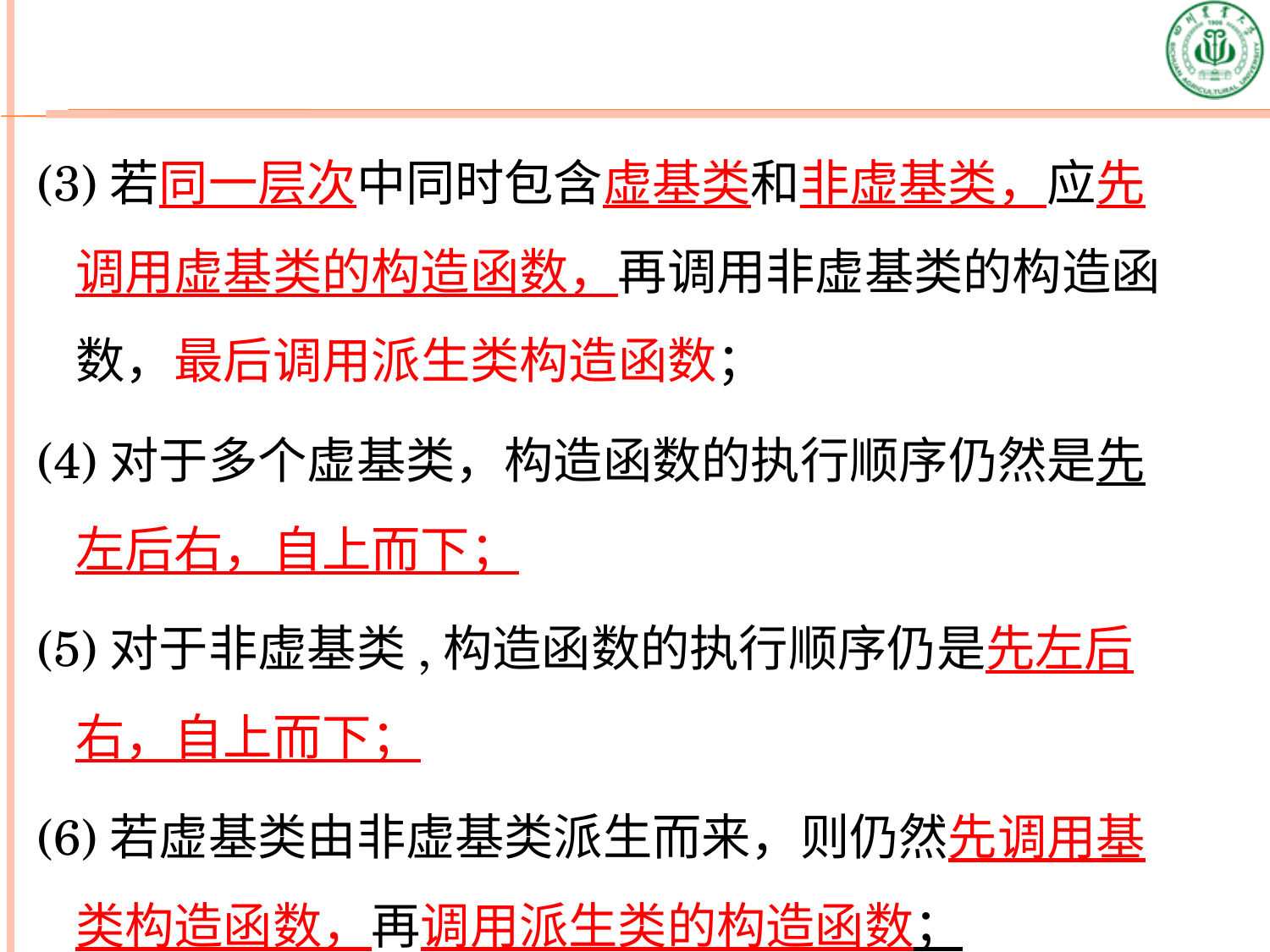

(3)若同一层次中同时包含虚基类和非虚基类，应先调用虚基类的构造函数，再调用非虚基类的构造函数，最后调用派生类构造函数；
(4)对于多个虚基类，构造函数的执行顺序仍然是先左后右，自上而下；
(5)对于非虚基类,构造函数的执行顺序仍是先左后右，自上而下；
(6)若虚基类由非虚基类派生而来，则仍然先调用基类构造函数，再调用派生类的构造函数；